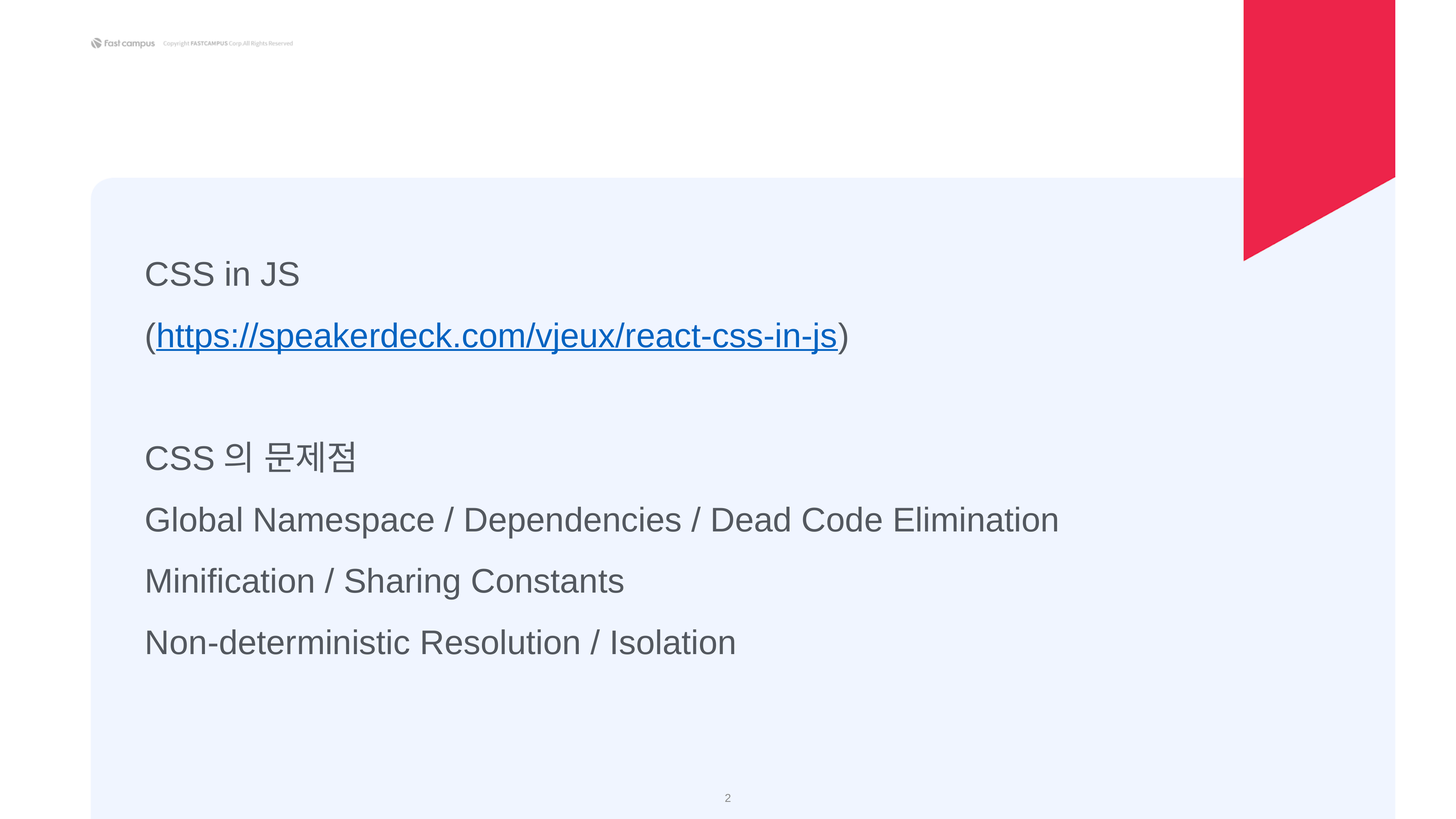

CSS in JS
(https://speakerdeck.com/vjeux/react-css-in-js)

CSS의 문제점
Global Namespace / Dependencies / Dead Code Elimination
Minification / Sharing Constants
Non-deterministic Resolution / Isolation
2